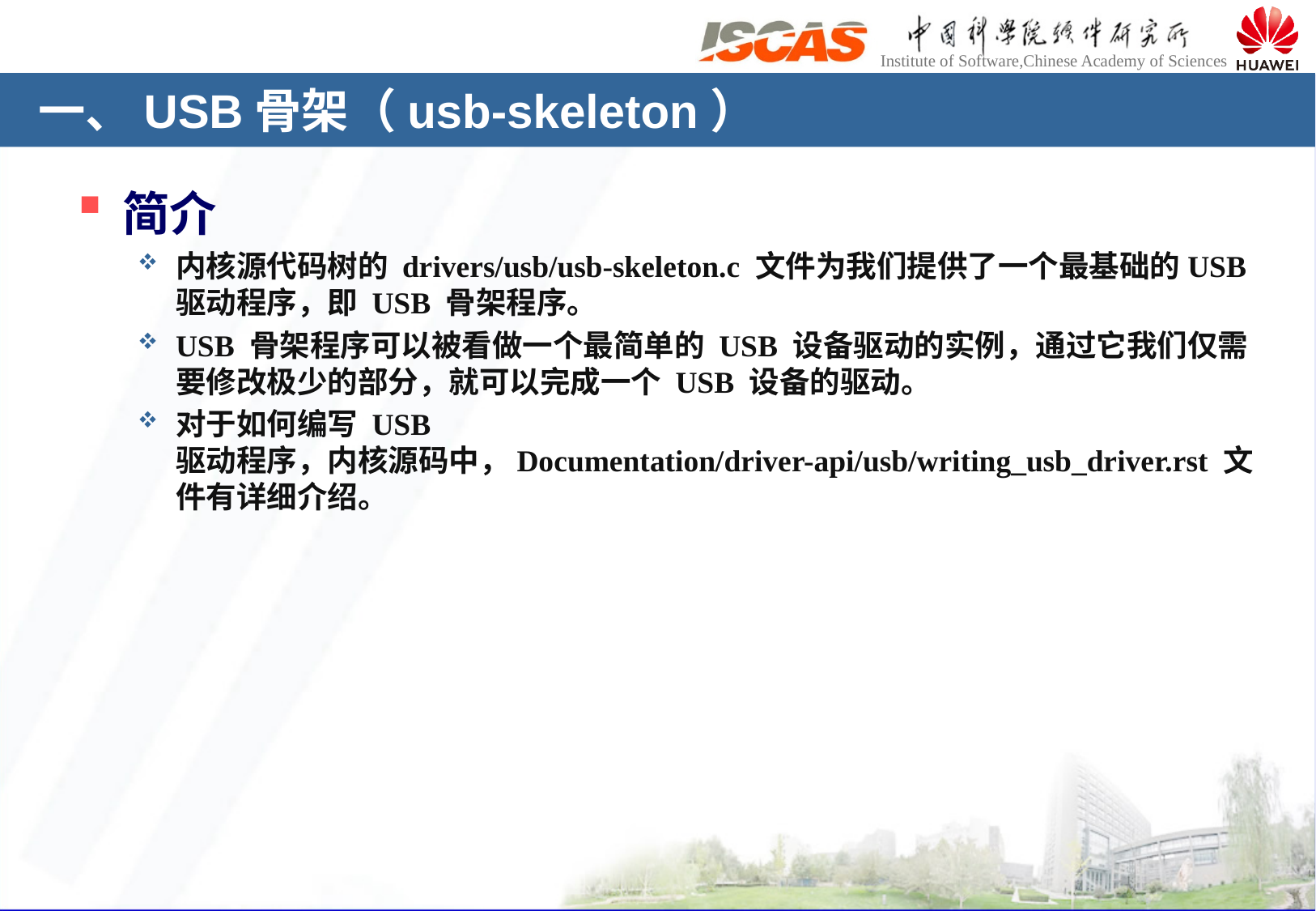

# 一、USB骨架（usb-skeleton）
简介
内核源代码树的 drivers/usb/usb-skeleton.c 文件为我们提供了一个最基础的USB驱动程序，即 USB 骨架程序。
USB 骨架程序可以被看做一个最简单的 USB 设备驱动的实例，通过它我们仅需要修改极少的部分，就可以完成一个 USB 设备的驱动。
对于如何编写 USB 驱动程序，内核源码中，Documentation/driver-api/usb/writing_usb_driver.rst 文件有详细介绍。